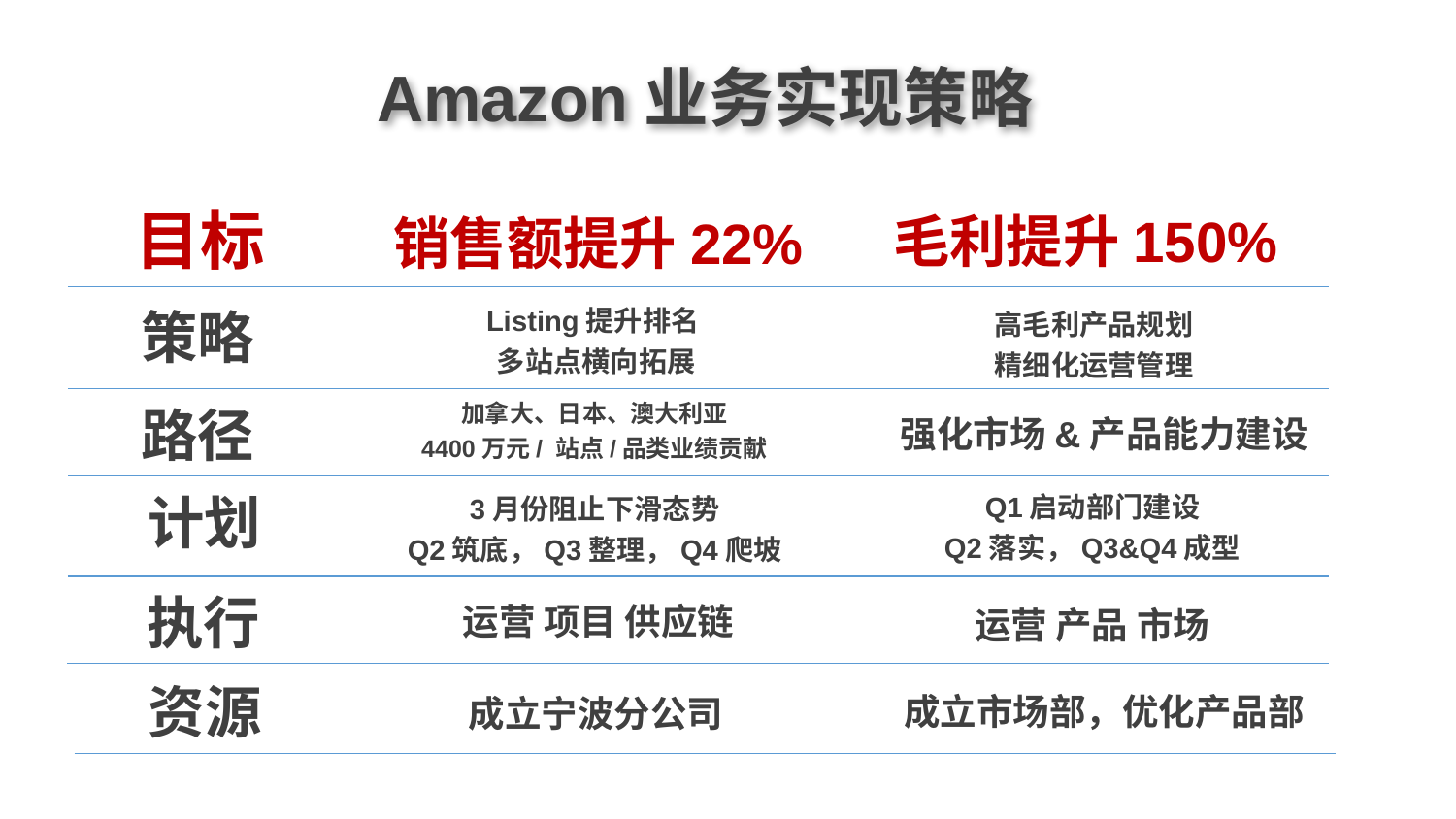

Amazon业务实现策略
毛利提升150%
销售额提升22%
目标
Listing提升排名
多站点横向拓展
高毛利产品规划
精细化运营管理
策略
加拿大、日本、澳大利亚
4400万元/ 站点/品类业绩贡献
路径
强化市场&产品能力建设
Q1启动部门建设
Q2落实，Q3&Q4成型
3月份阻止下滑态势
Q2筑底，Q3整理，Q4爬坡
计划
执行
运营 产品 市场
运营 项目 供应链

资源
成立市场部，优化产品部
成立宁波分公司